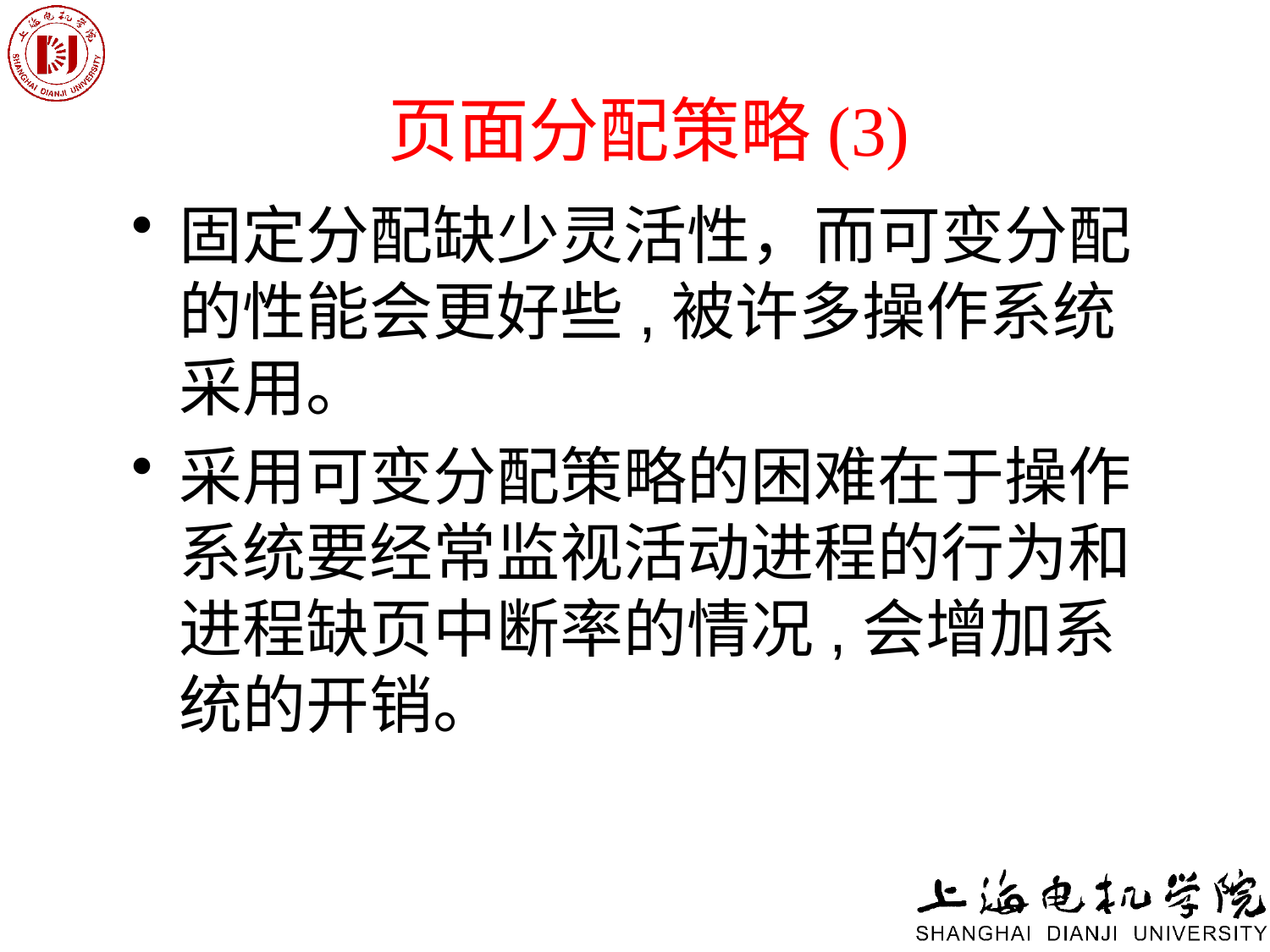

# 页面分配策略(3)
固定分配缺少灵活性，而可变分配的性能会更好些,被许多操作系统采用。
采用可变分配策略的困难在于操作系统要经常监视活动进程的行为和进程缺页中断率的情况,会增加系统的开销。